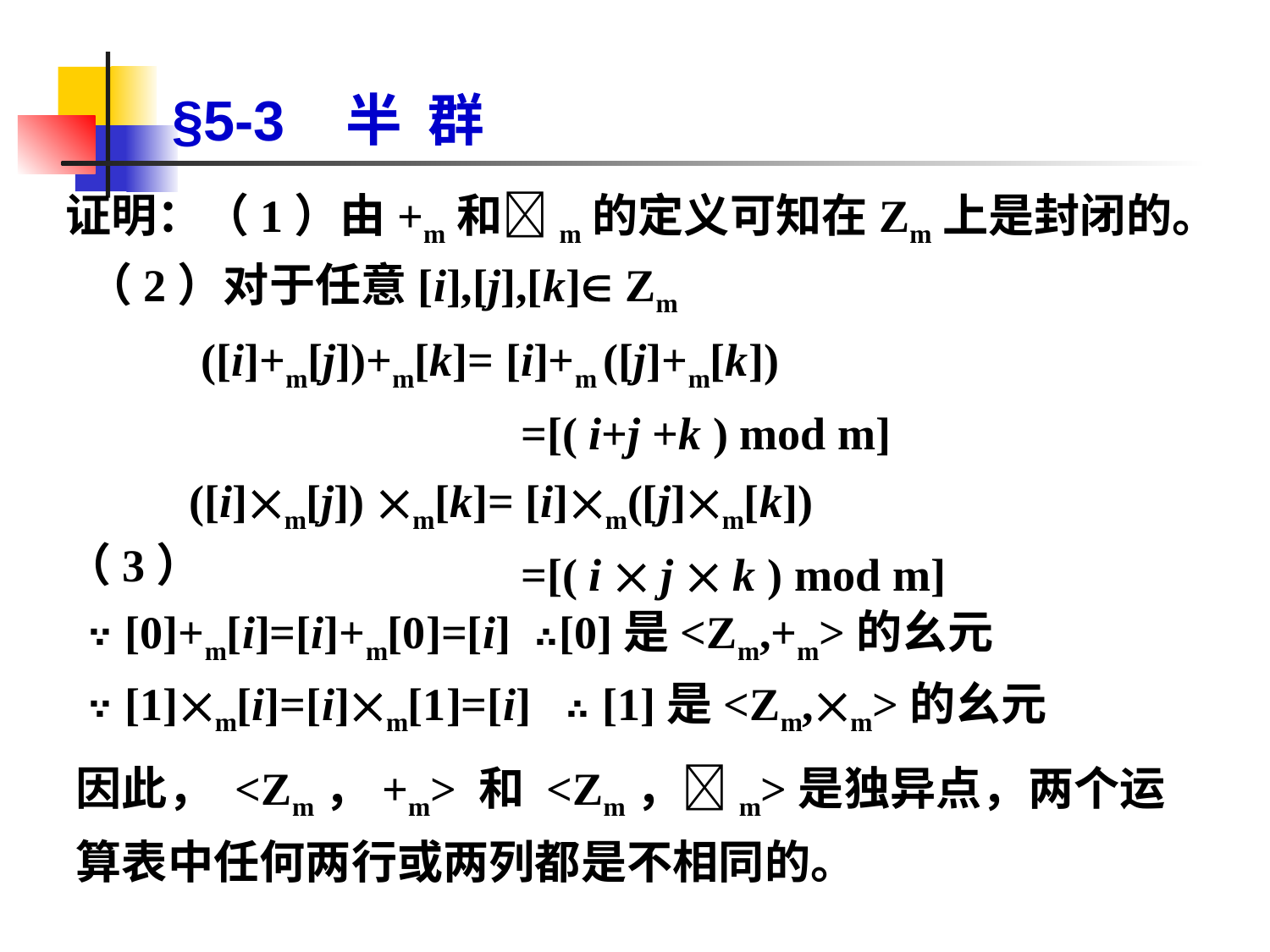

# §5-3   半  群
证明：（1）由+m和×m的定义可知在Zm上是封闭的。
（2）对于任意[i],[j],[k]∈ Zm
          ([i]+m[j])+m[k]= [i]+m ([j]+m[k])
                                      =[( i+j +k ) mod m]
         ([i]×m[j]) ×m[k]= [i]×m([j]×m[k])
                                      =[( i × j × k ) mod m]
（3）
  ∵ [0]+m[i]=[i]+m[0]=[i]  ∴[0]是<Zm,+m>的幺元
  ∵ [1]×m[i]=[i]×m[1]=[i]   ∴ [1]是<Zm,×m>的幺元
因此， <Zm，+m> 和 <Zm，×m>是独异点，两个运算表中任何两行或两列都是不相同的。
15